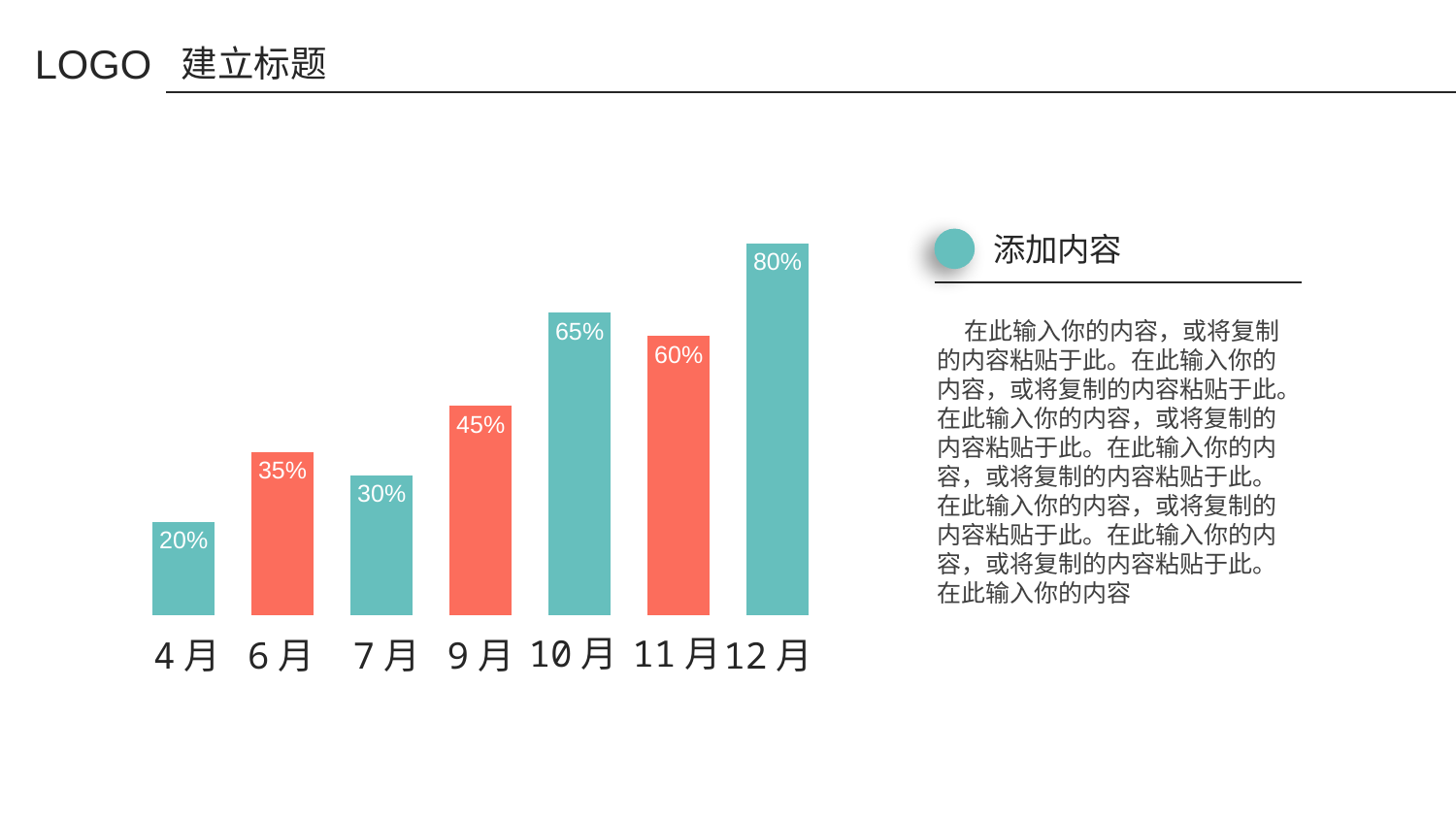

LOGO
建立标题

### Chart

| Category | 系列 1 |
|---|---|
| 类别 1 | 20.0 |
| 类别 2 | 35.0 |
| 类别 3 | 30.0 |
| 类别 4 | 45.0 |
| 类别5 | 65.0 |
添加内容

    在此输入你的内容，或将复制的内容粘贴于此。在此输入你的内容，或将复制的内容粘贴于此。在此输入你的内容，或将复制的内容粘贴于此。在此输入你的内容，或将复制的内容粘贴于此。在此输入你的内容，或将复制的内容粘贴于此。在此输入你的内容，或将复制的内容粘贴于此。在此输入你的内容

10月
11月
4月
6月
7月
9月
12月